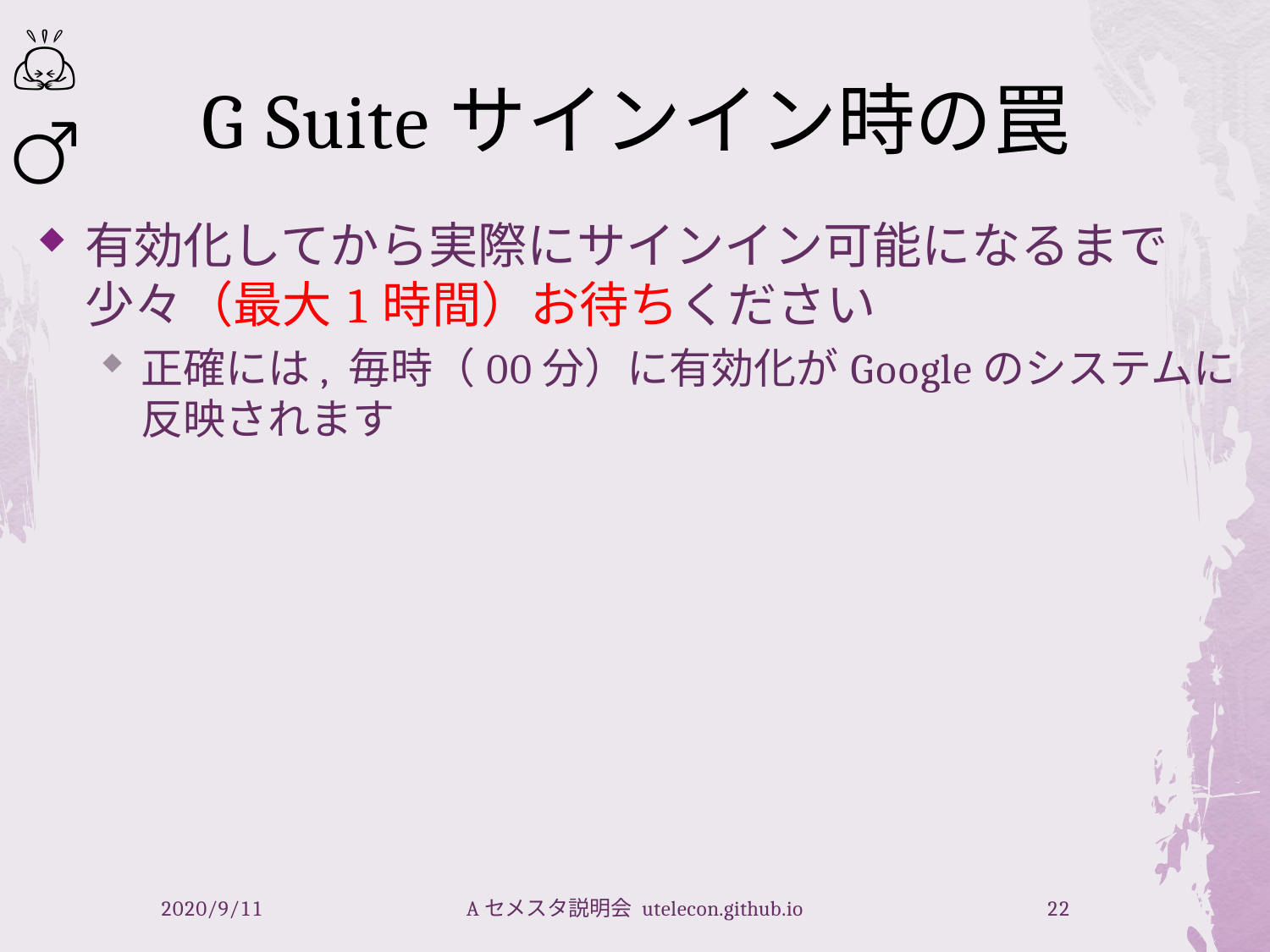

🙇‍♂️
# G Suiteサインイン時の罠
有効化してから実際にサインイン可能になるまで少々（最大1時間）お待ちください
正確には, 毎時（00分）に有効化がGoogleのシステムに反映されます
2020/9/11
Aセメスタ説明会 utelecon.github.io
22